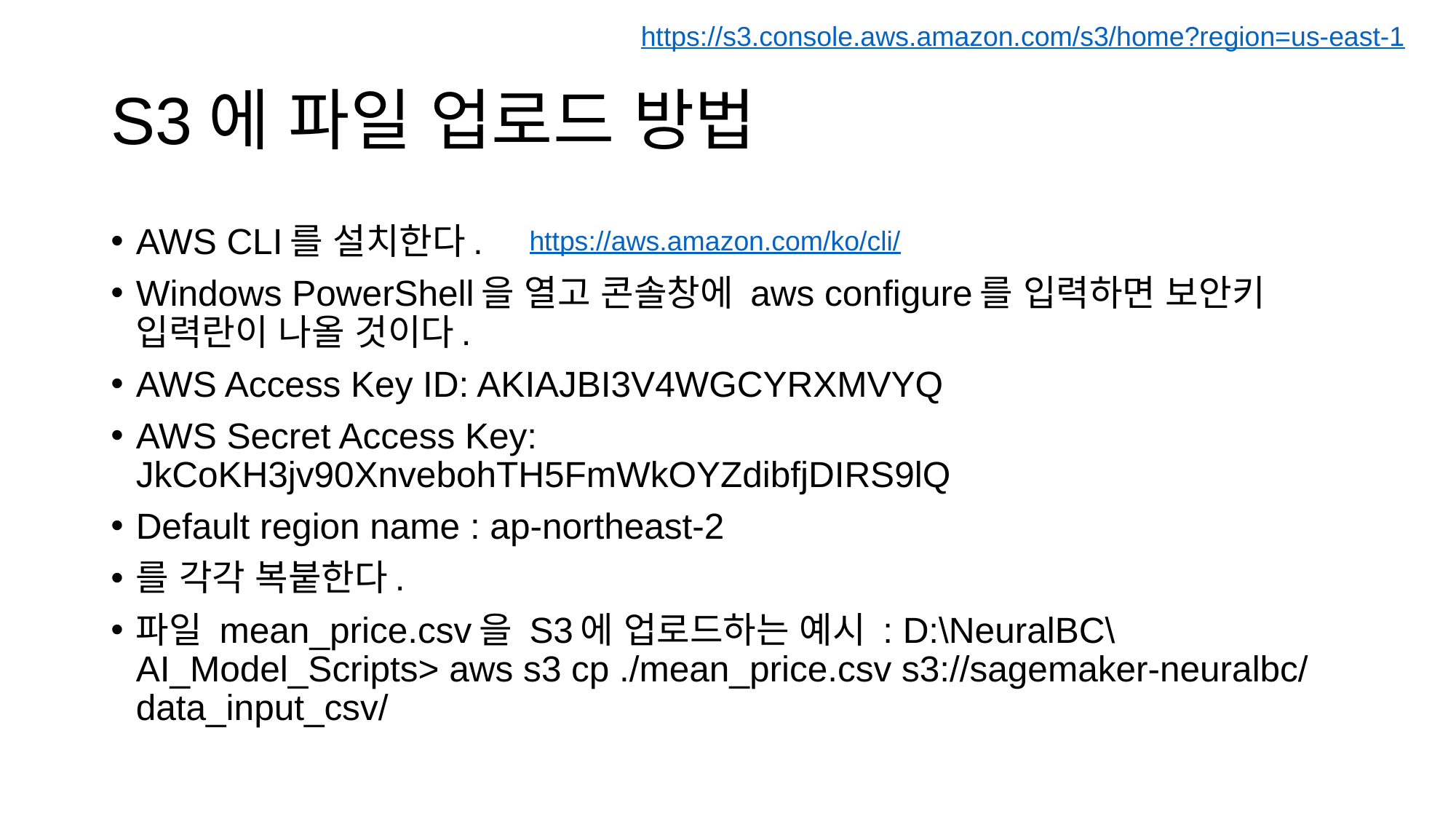

https://s3.console.aws.amazon.com/s3/home?region=us-east-1
# S3에 파일 업로드 방법
AWS CLI를 설치한다.
Windows PowerShell을 열고 콘솔창에 aws configure를 입력하면 보안키 입력란이 나올 것이다.
AWS Access Key ID: AKIAJBI3V4WGCYRXMVYQ
AWS Secret Access Key: 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
Default region name : ap-northeast-2
를 각각 복붙한다.
파일 mean_price.csv을 S3에 업로드하는 예시 : D:\NeuralBC\AI_Model_Scripts> aws s3 cp ./mean_price.csv s3://sagemaker-neuralbc/data_input_csv/
https://aws.amazon.com/ko/cli/